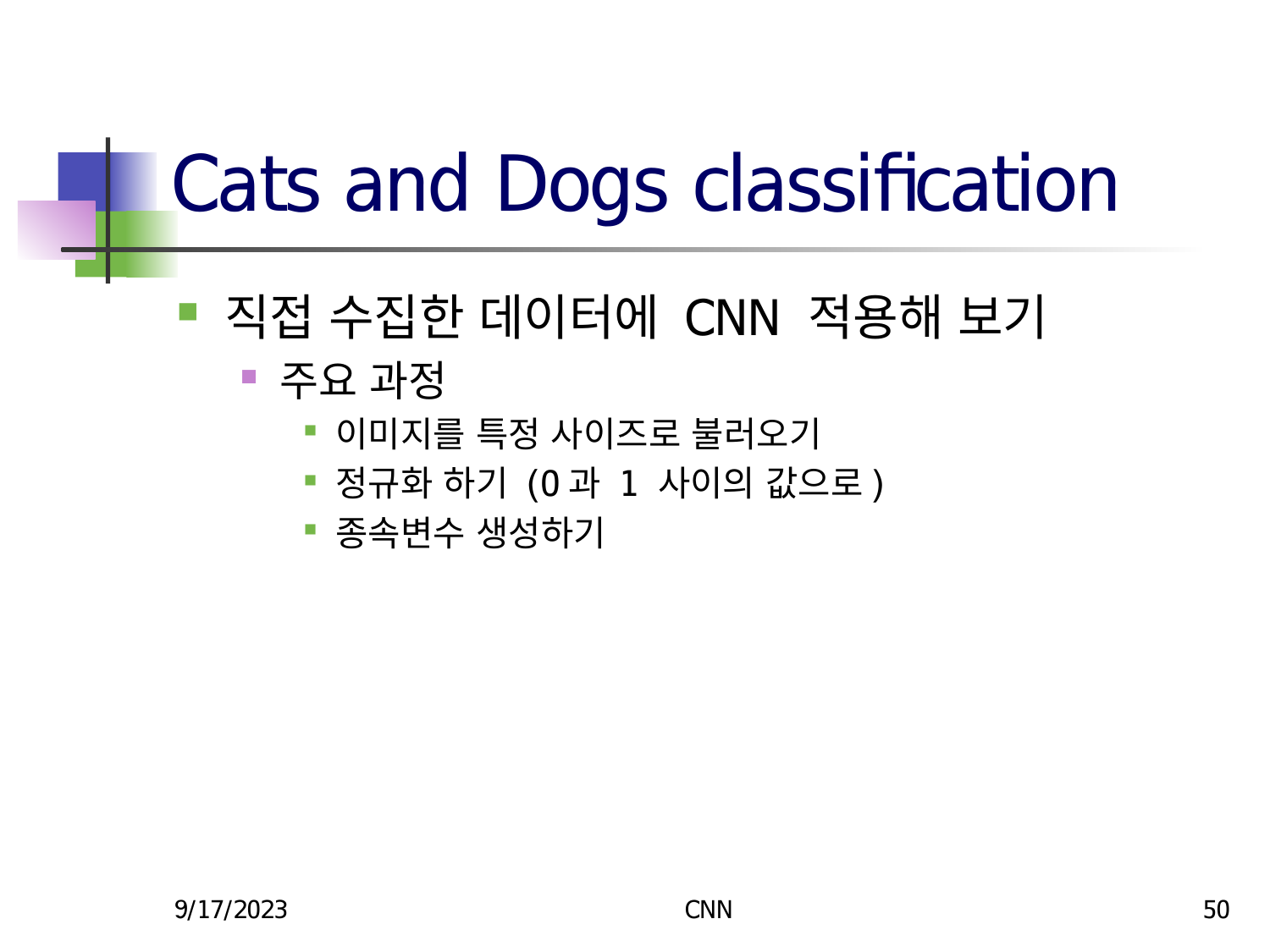

# Cats and Dogs classification
직접 수집한 데이터에 CNN 적용해 보기
주요 과정
이미지를 특정 사이즈로 불러오기
정규화 하기 (0과 1 사이의 값으로)
종속변수 생성하기
9/17/2023
CNN
50